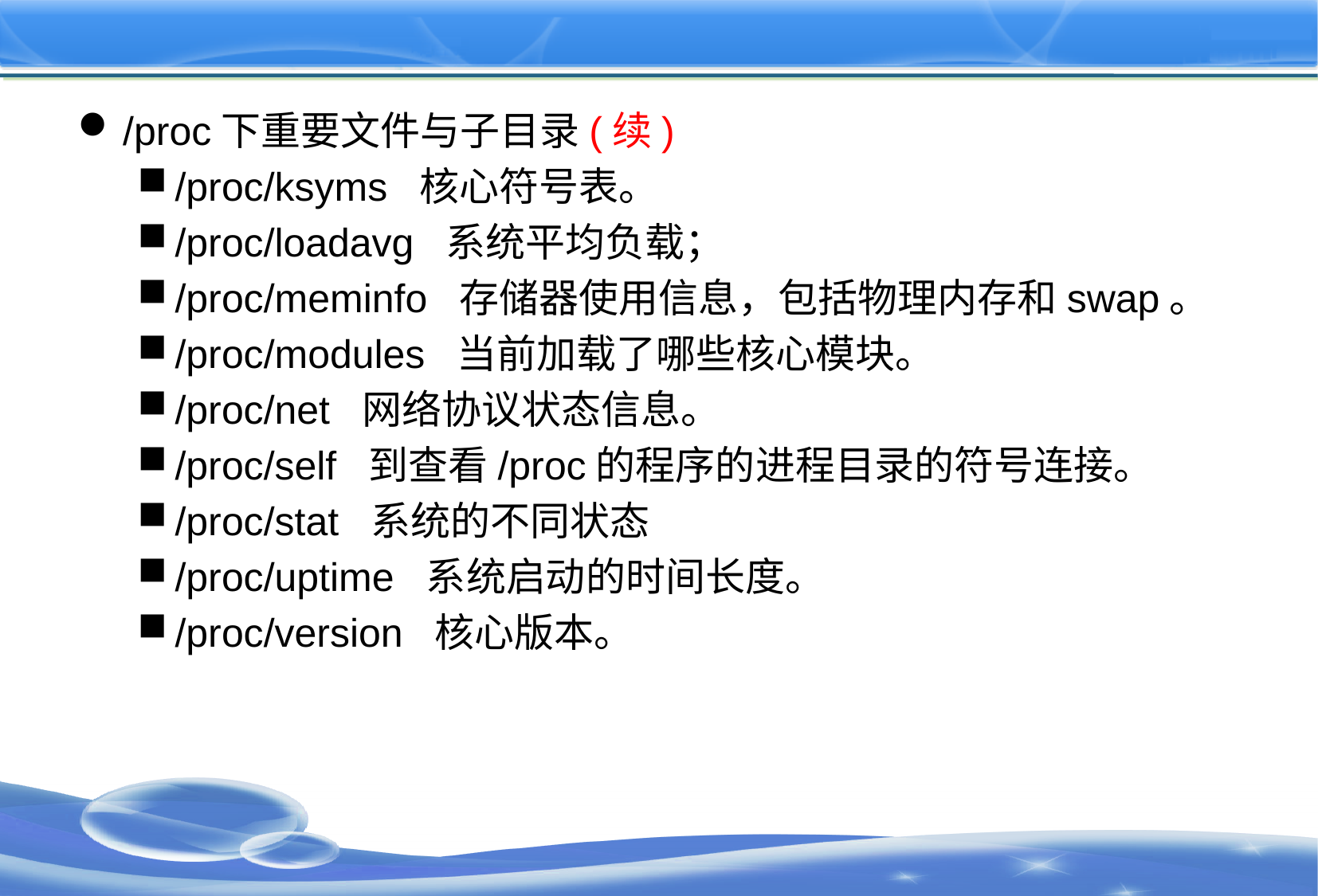

#
/proc下重要文件与子目录(续)
/proc/ksyms  核心符号表。
/proc/loadavg  系统平均负载；
/proc/meminfo  存储器使用信息，包括物理内存和swap。
/proc/modules  当前加载了哪些核心模块。
/proc/net  网络协议状态信息。
/proc/self  到查看/proc的程序的进程目录的符号连接。
/proc/stat  系统的不同状态
/proc/uptime  系统启动的时间长度。
/proc/version  核心版本。